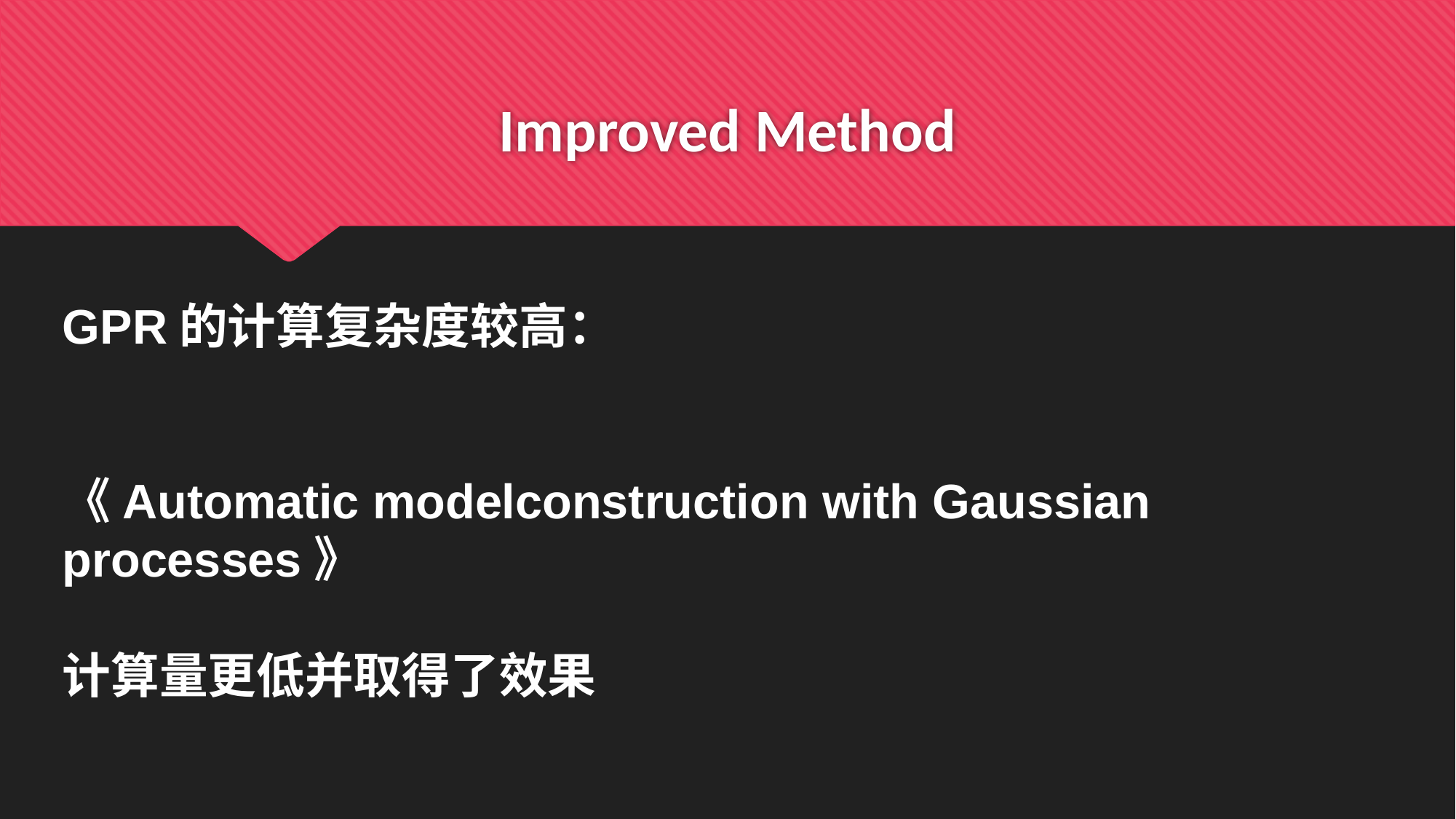

# Improved Method
GPR的计算复杂度较高：

《Automatic modelconstruction with Gaussian processes》

计算量更低并取得了效果